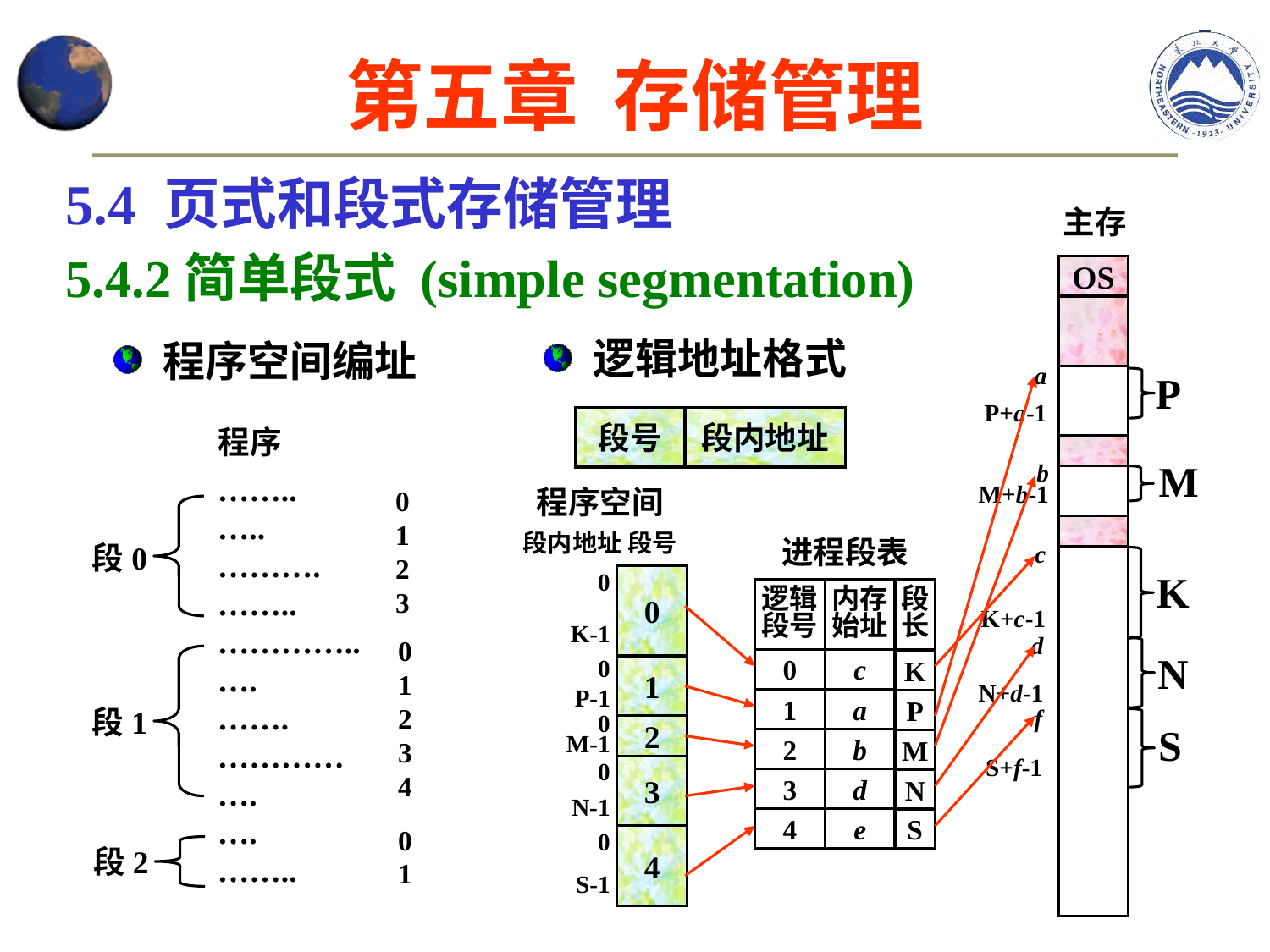

第五章  存储管理
5.4 页式和段式存储管理
5.4.2简单段式 (simple segmentation)
主存
OS

 逻辑地址格式
段号
段内地址
 程序空间编址
a
P+a-1
b
M+b-1
c
K+c-1
d
N+d-1
f
S+f-1
P

M

K

N

S

程序
……..
…..
……….
……..
…………..
….
…….
…………
….
….
……..
程序空间
段内地址 段号
0
K-1
0
0
P-1
1
0
M-1
2
0
N-1
3
0
S-1
4
0
1
2
3

段0
进程段表
逻辑
段号
内存
始址
段
长
0
c
K
1
a
P
2
b
M
3
d
N
4
e
S
0

0
1
2
3
4

段1
1
2
3
0
1
4
段2